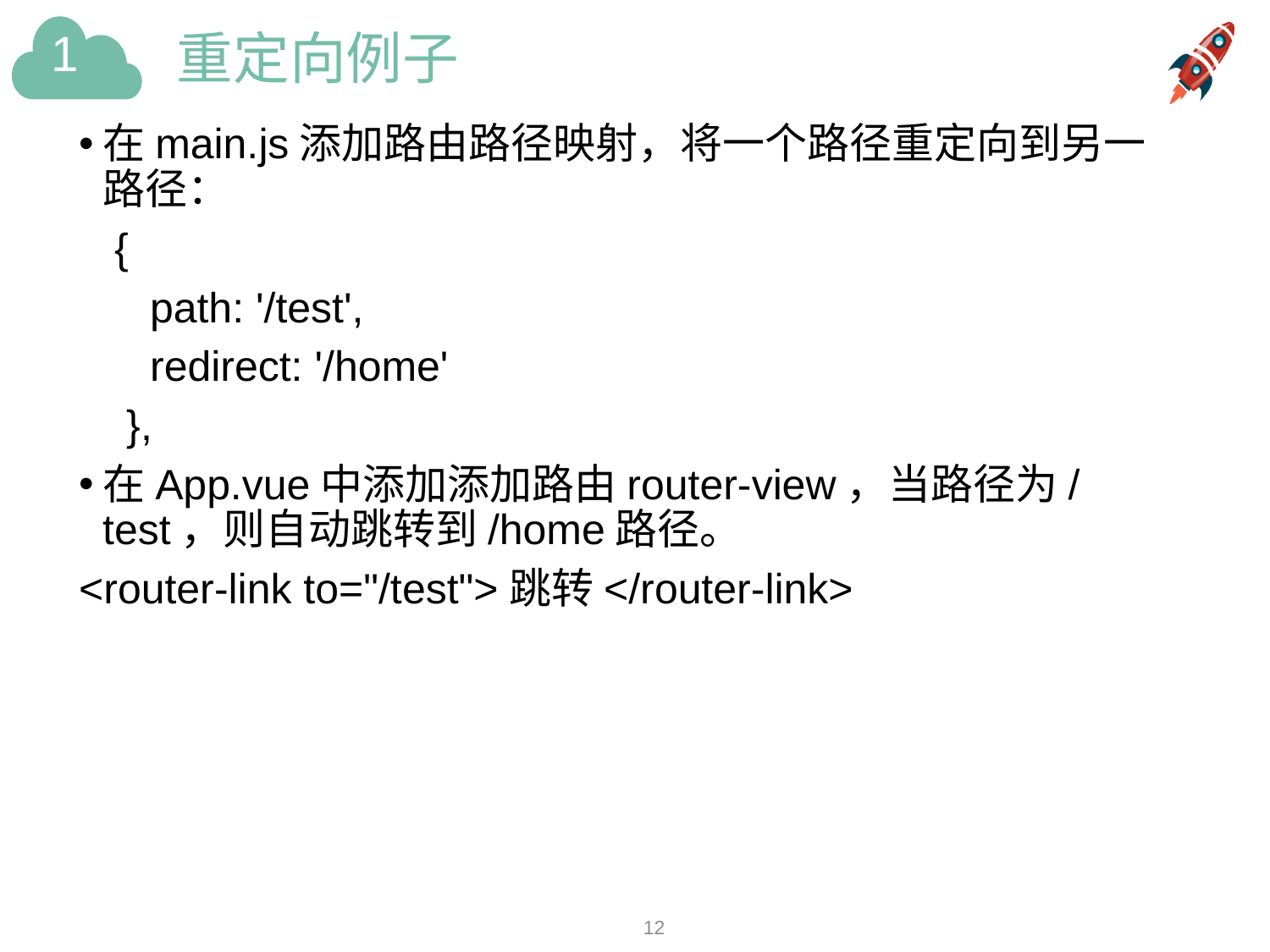

# 重定向例子
在main.js添加路由路径映射，将一个路径重定向到另一路径：
   {
      path: '/test',
      redirect: '/home'
    },
在App.vue中添加添加路由router-view，当路径为/test，则自动跳转到/home路径。
<router-link to="/test">跳转</router-link>
12